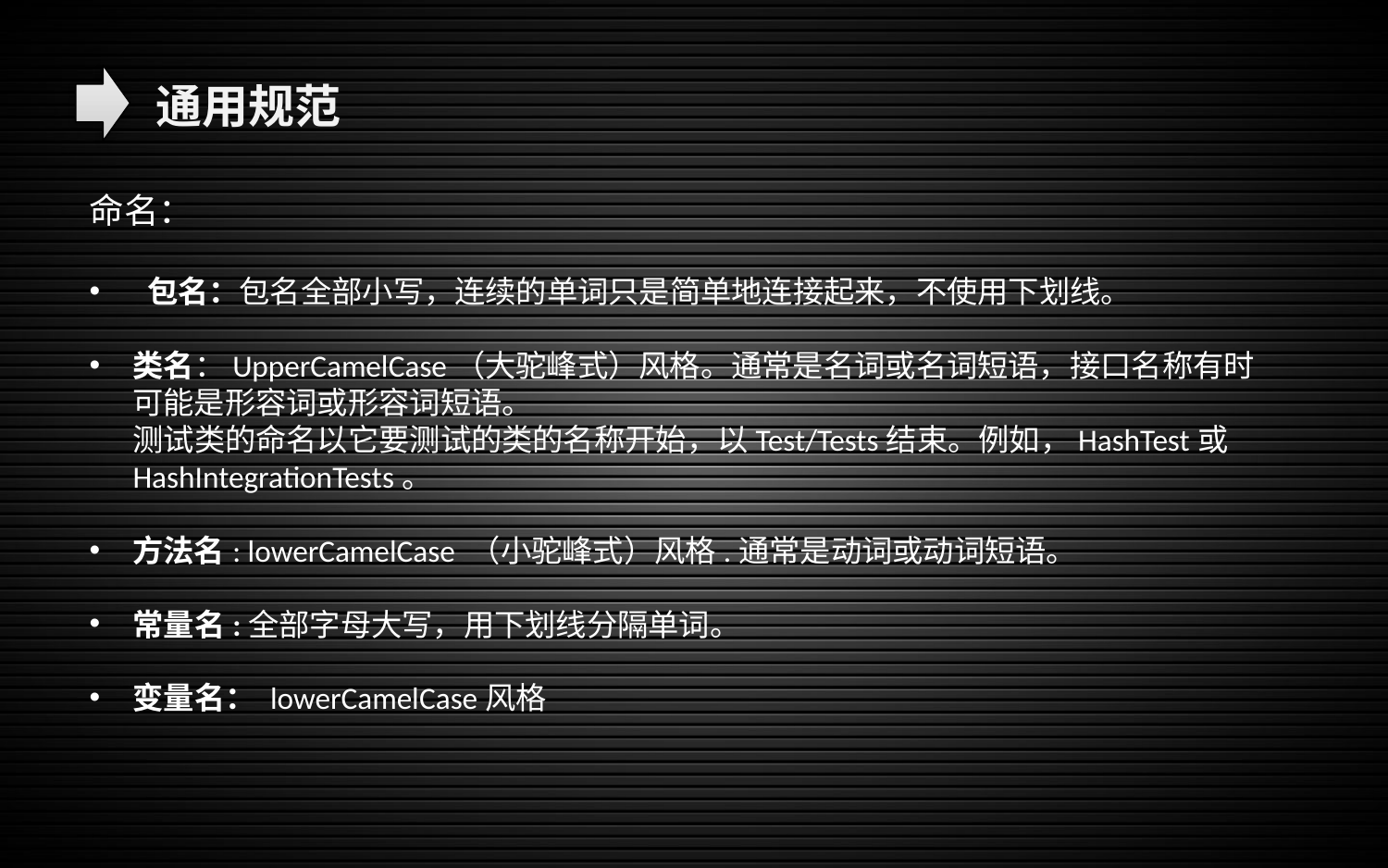

通用规范
命名：

 包名：包名全部小写，连续的单词只是简单地连接起来，不使用下划线。

类名：UpperCamelCase（大驼峰式）风格。通常是名词或名词短语，接口名称有时可能是形容词或形容词短语。
测试类的命名以它要测试的类的名称开始，以Test/Tests结束。例如，HashTest或HashIntegrationTests。

方法名: lowerCamelCase （小驼峰式）风格.通常是动词或动词短语。

常量名:全部字母大写，用下划线分隔单词。

变量名： lowerCamelCase风格